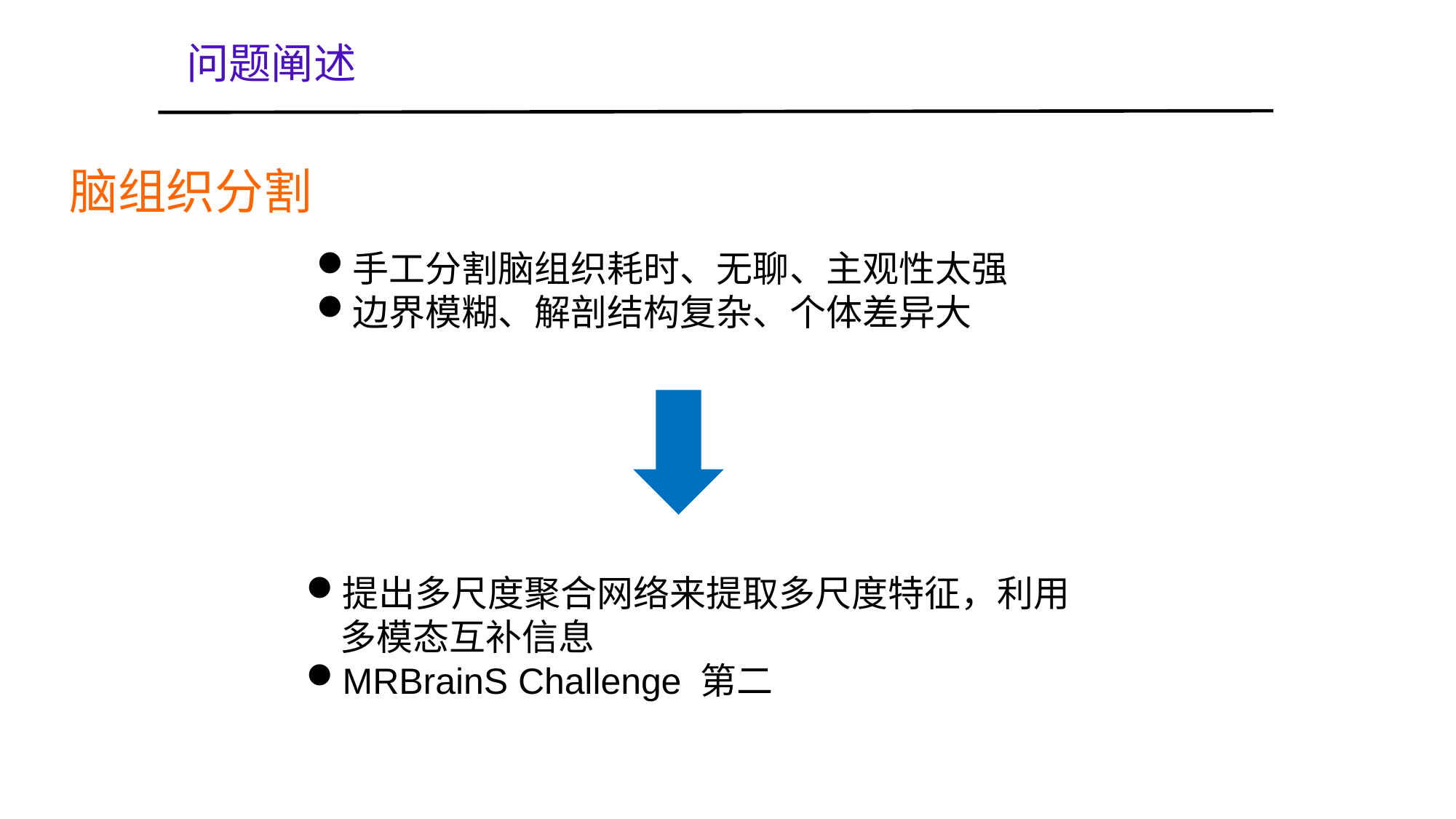

问题阐述
脑组织分割
手工分割脑组织耗时、无聊、主观性太强
边界模糊、解剖结构复杂、个体差异大

提出多尺度聚合网络来提取多尺度特征，利用多模态互补信息
MRBrainS Challenge 第二